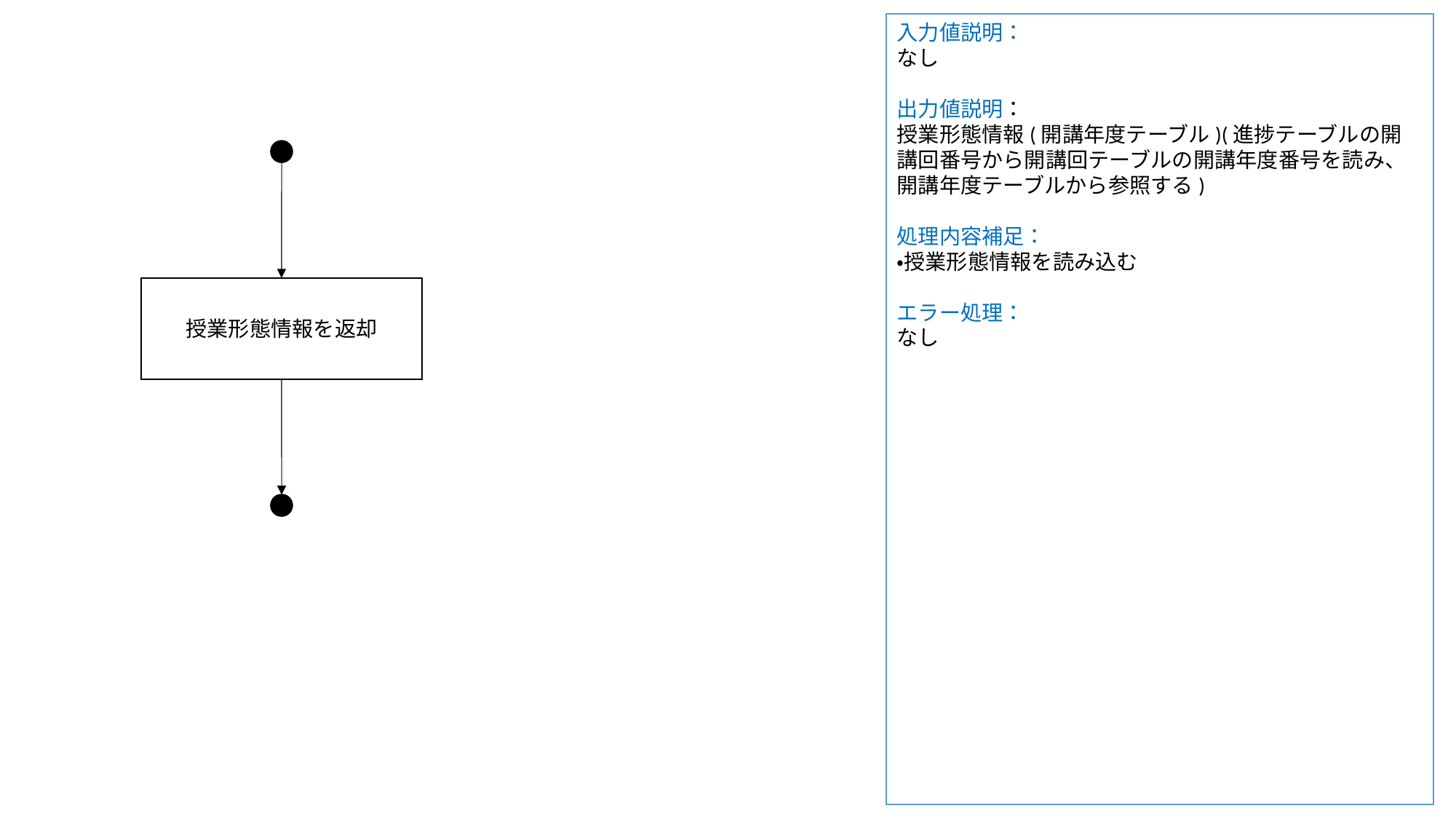

入力値説明：
なし

出力値説明：
授業形態情報(開講年度テーブル)(進捗テーブルの開講回番号から開講回テーブルの開講年度番号を読み、開講年度テーブルから参照する)

処理内容補足：
・授業形態情報を読み込む

エラー処理：
なし

授業形態情報を返却